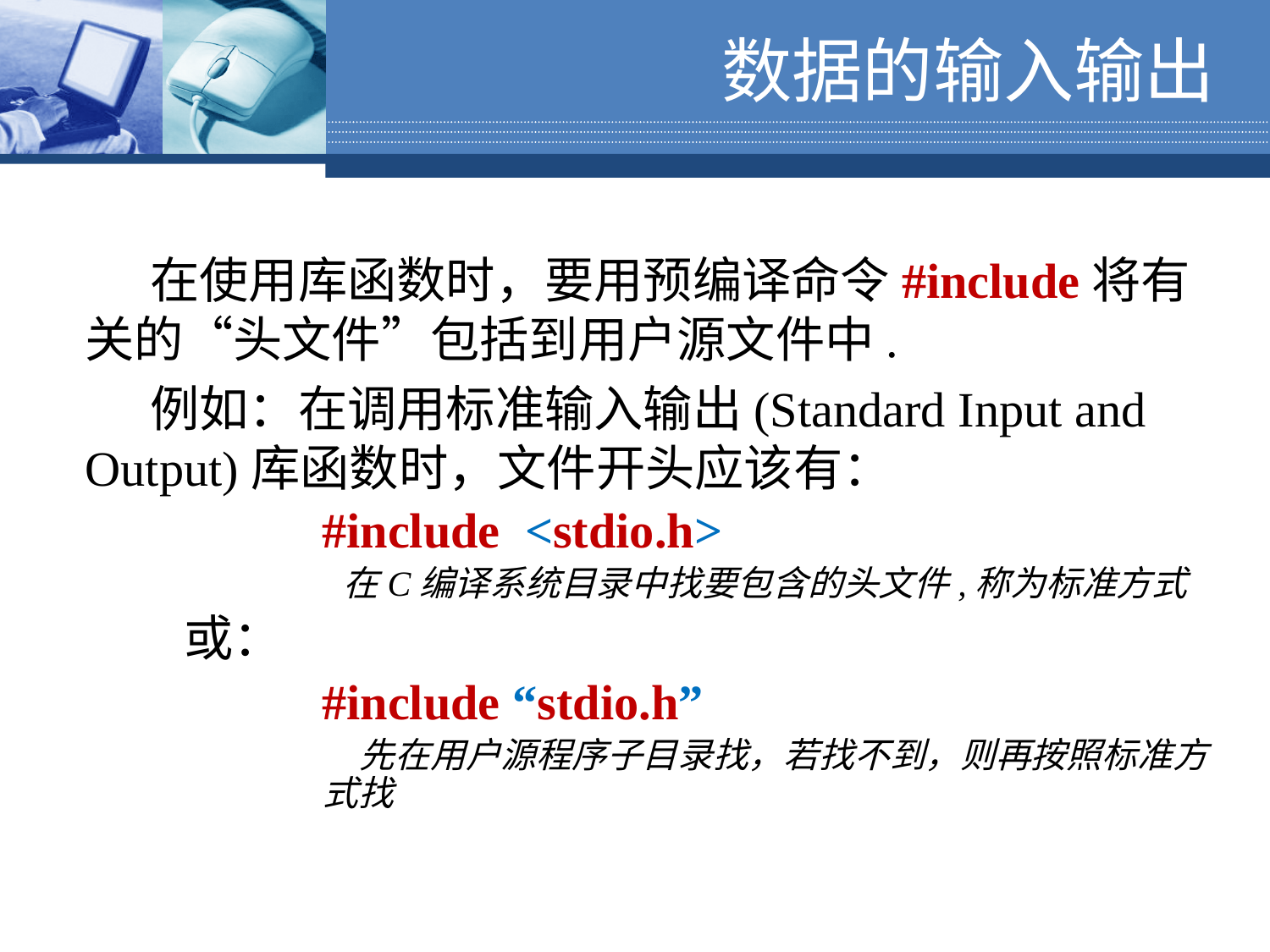

# 数据的输入输出
在使用库函数时，要用预编译命令#include将有关的“头文件”包括到用户源文件中.
例如：在调用标准输入输出(Standard Input and Output)库函数时，文件开头应该有：
              #include  <stdio.h>
                       在C编译系统目录中找要包含的头文件,称为标准方式
  或：
              #include “stdio.h”
                         先在用户源程序子目录找，若找不到，则再按照标准方式找